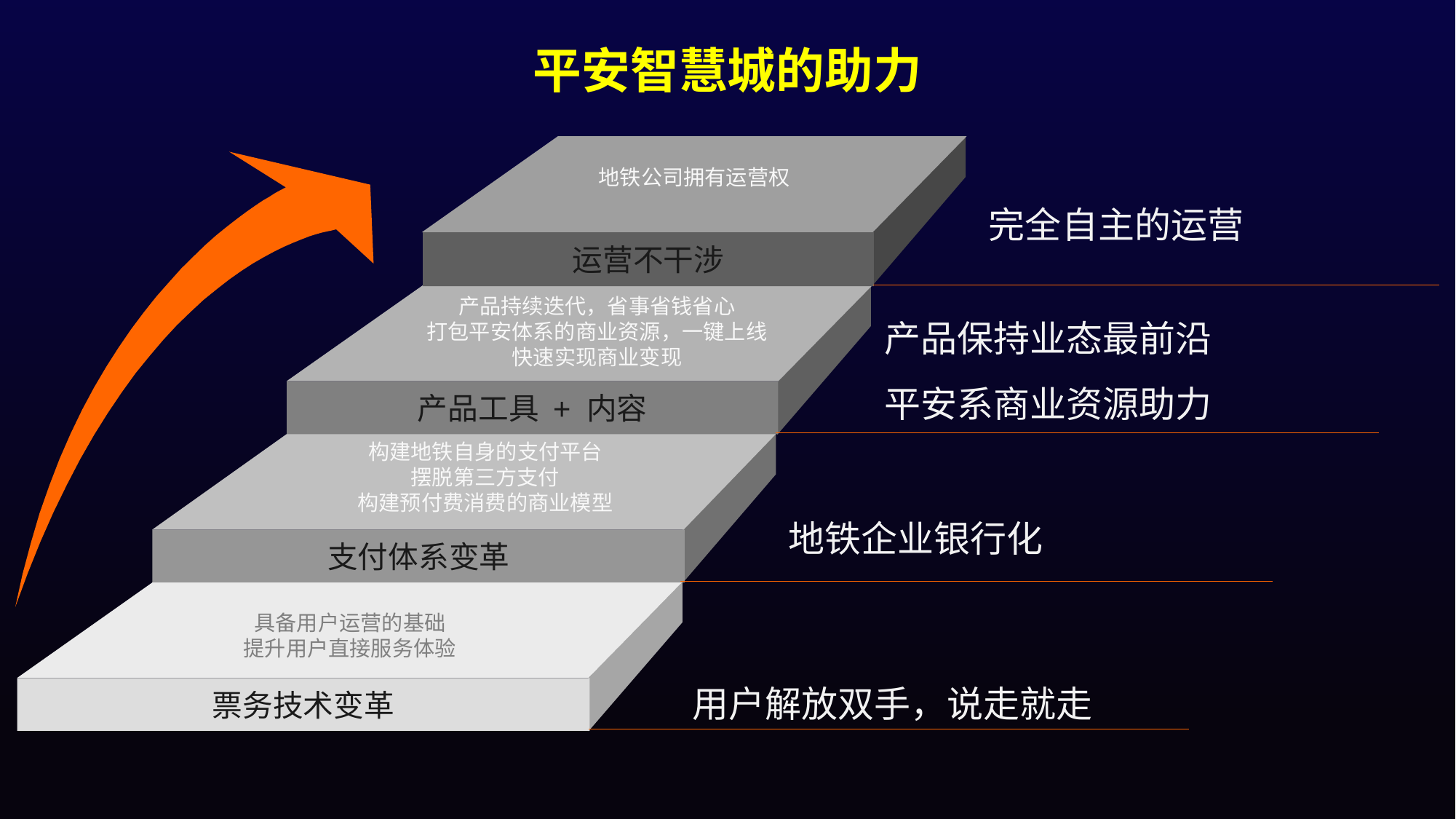

平安智慧城的助力

地铁公司拥有运营权
运营不干涉

产品持续迭代，省事省钱省心
打包平安体系的商业资源，一键上线
快速实现商业变现
产品工具 + 内容

构建地铁自身的支付平台
摆脱第三方支付
构建预付费消费的商业模型

支付体系变革

具备用户运营的基础
提升用户直接服务体验
票务技术变革
完全自主的运营
产品保持业态最前沿
平安系商业资源助力
地铁企业银行化
用户解放双手，说走就走